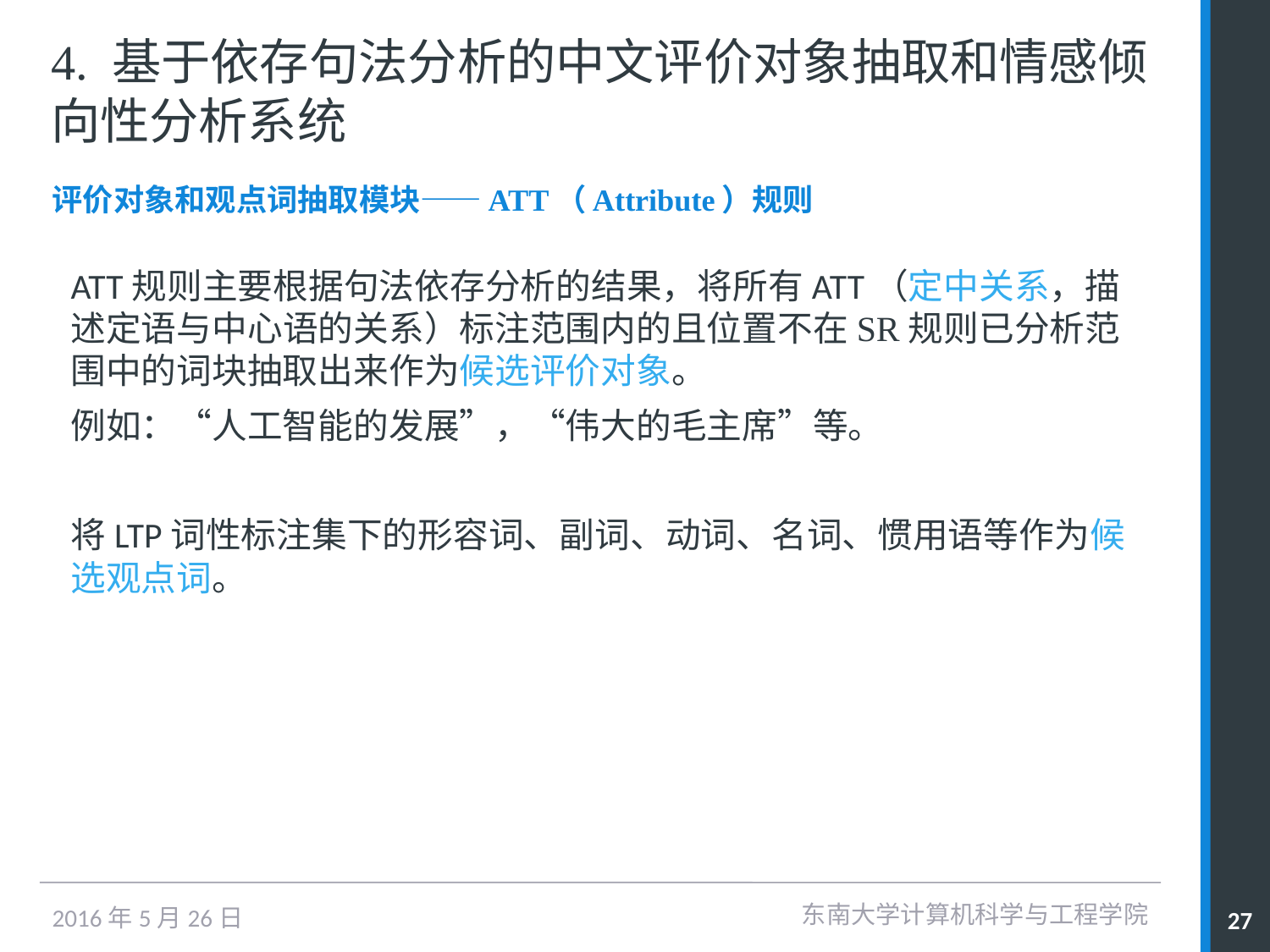

# 4. 基于依存句法分析的中文评价对象抽取和情感倾向性分析系统

评价对象和观点词抽取模块——ATT（Attribute）规则
ATT规则主要根据句法依存分析的结果，将所有ATT（定中关系，描述定语与中心语的关系）标注范围内的且位置不在SR规则已分析范围中的词块抽取出来作为候选评价对象。
例如：“人工智能的发展”，“伟大的毛主席”等。

将LTP词性标注集下的形容词、副词、动词、名词、惯用语等作为候选观点词。
东南大学计算机科学与工程学院
27